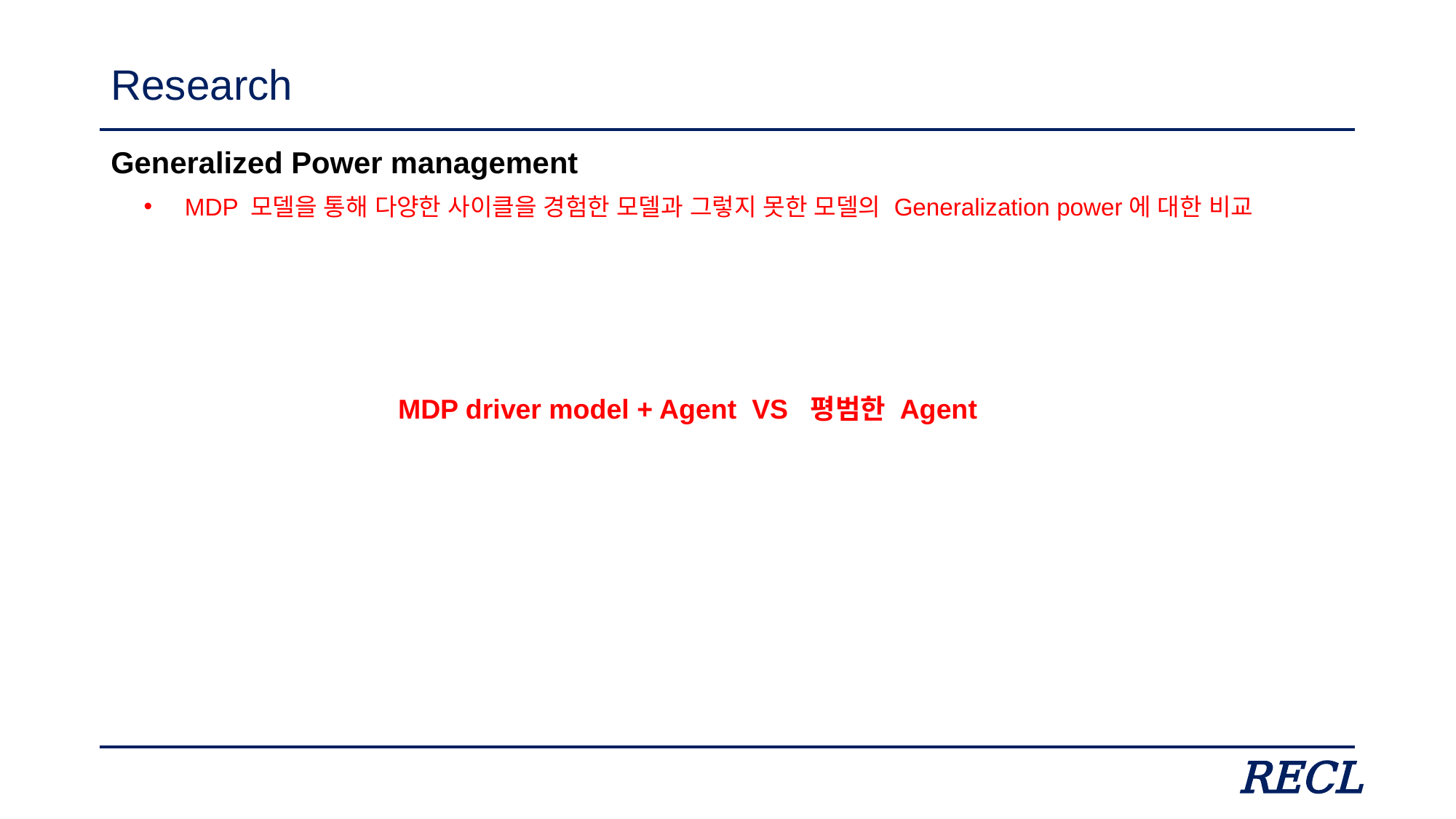

# Research
Generalized Power management

MDP 모델을 통해 다양한 사이클을 경험한 모델과 그렇지 못한 모델의 Generalization power에 대한 비교

MDP driver model + Agent  VS  평범한 Agent
RECL